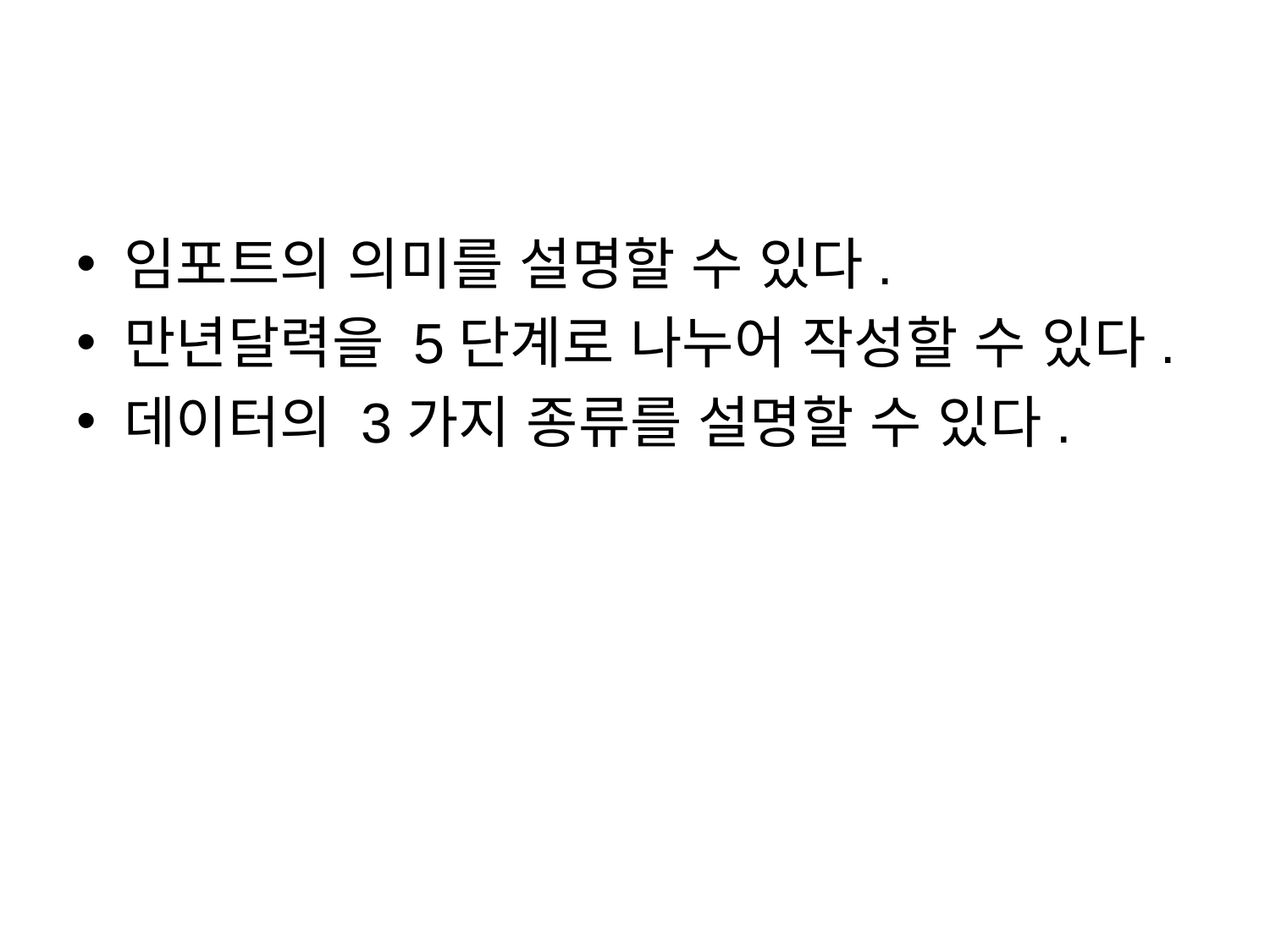

#
임포트의 의미를 설명할 수 있다.
만년달력을 5단계로 나누어 작성할 수 있다.
데이터의 3가지 종류를 설명할 수 있다.